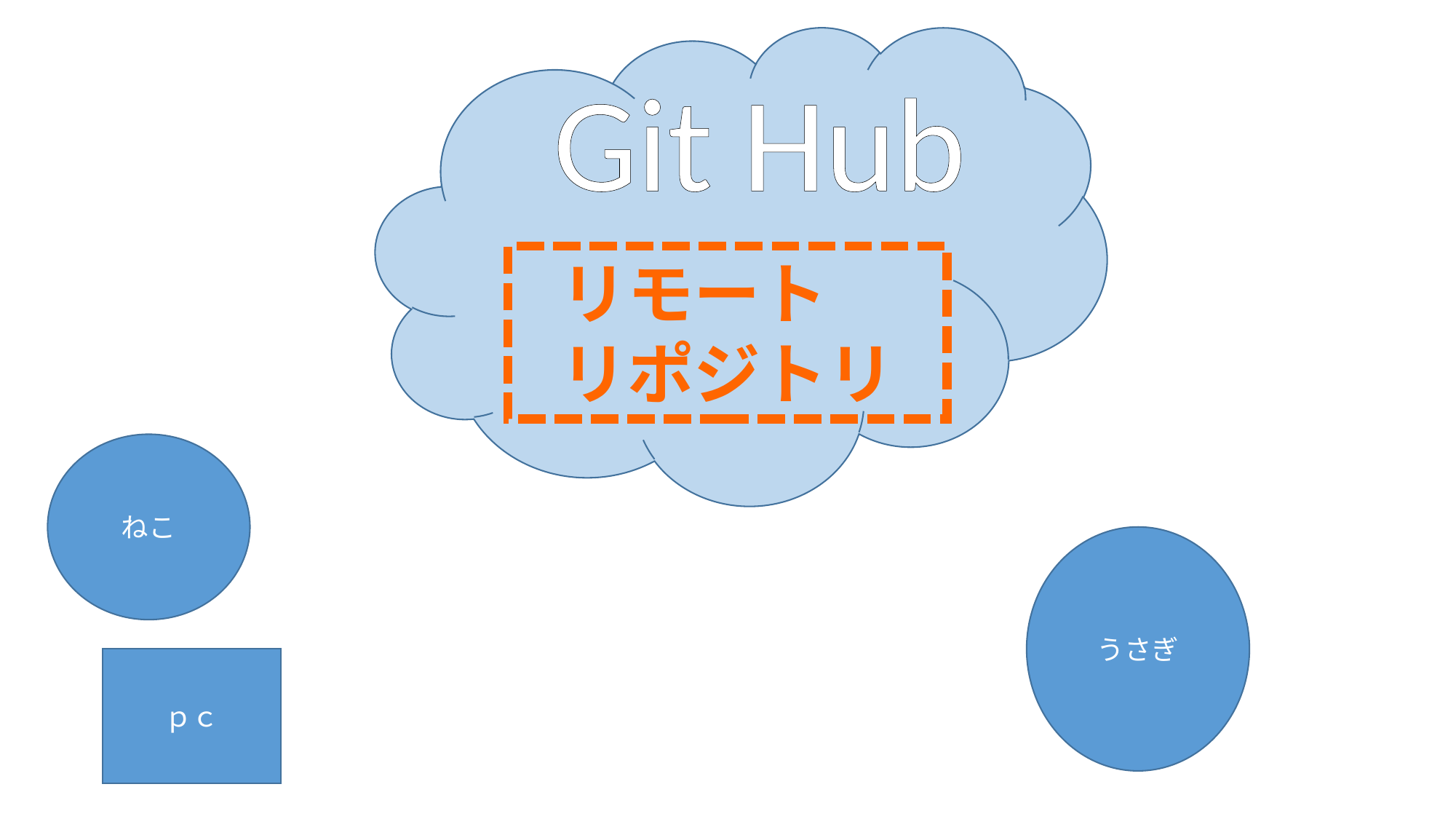

Git Hub

リモート
リポジトリ
ねこ
うさぎ
ｐｃ